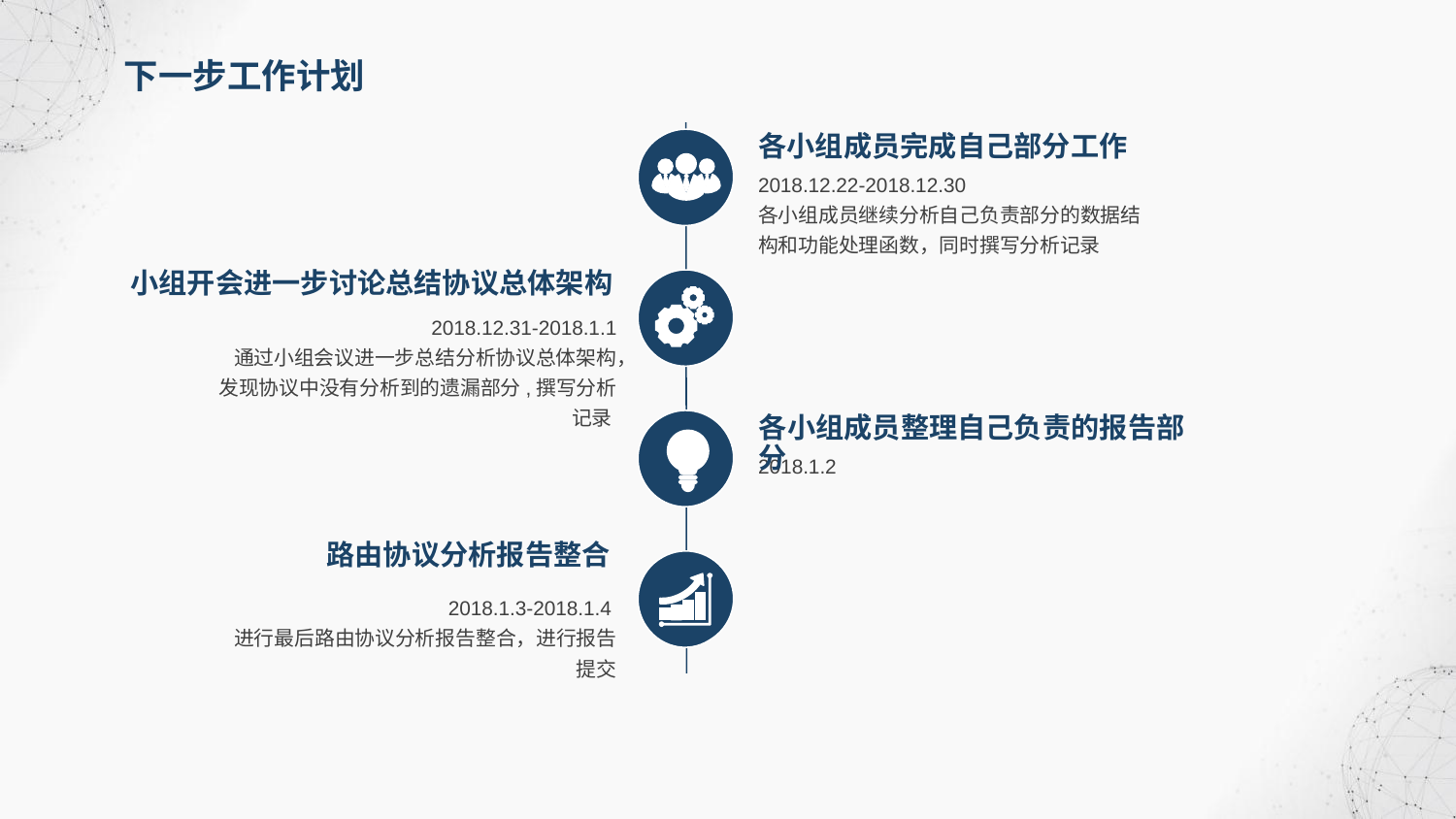

下一步工作计划

各小组成员完成自己部分工作
2018.12.22-2018.12.30
各小组成员继续分析自己负责部分的数据结构和功能处理函数，同时撰写分析记录
小组开会进一步讨论总结协议总体架构
2018.12.31-2018.1.1
通过小组会议进一步总结分析协议总体架构，发现协议中没有分析到的遗漏部分,撰写分析记录

各小组成员整理自己负责的报告部分
2018.1.2
路由协议分析报告整合

2018.1.3-2018.1.4
进行最后路由协议分析报告整合，进行报告提交